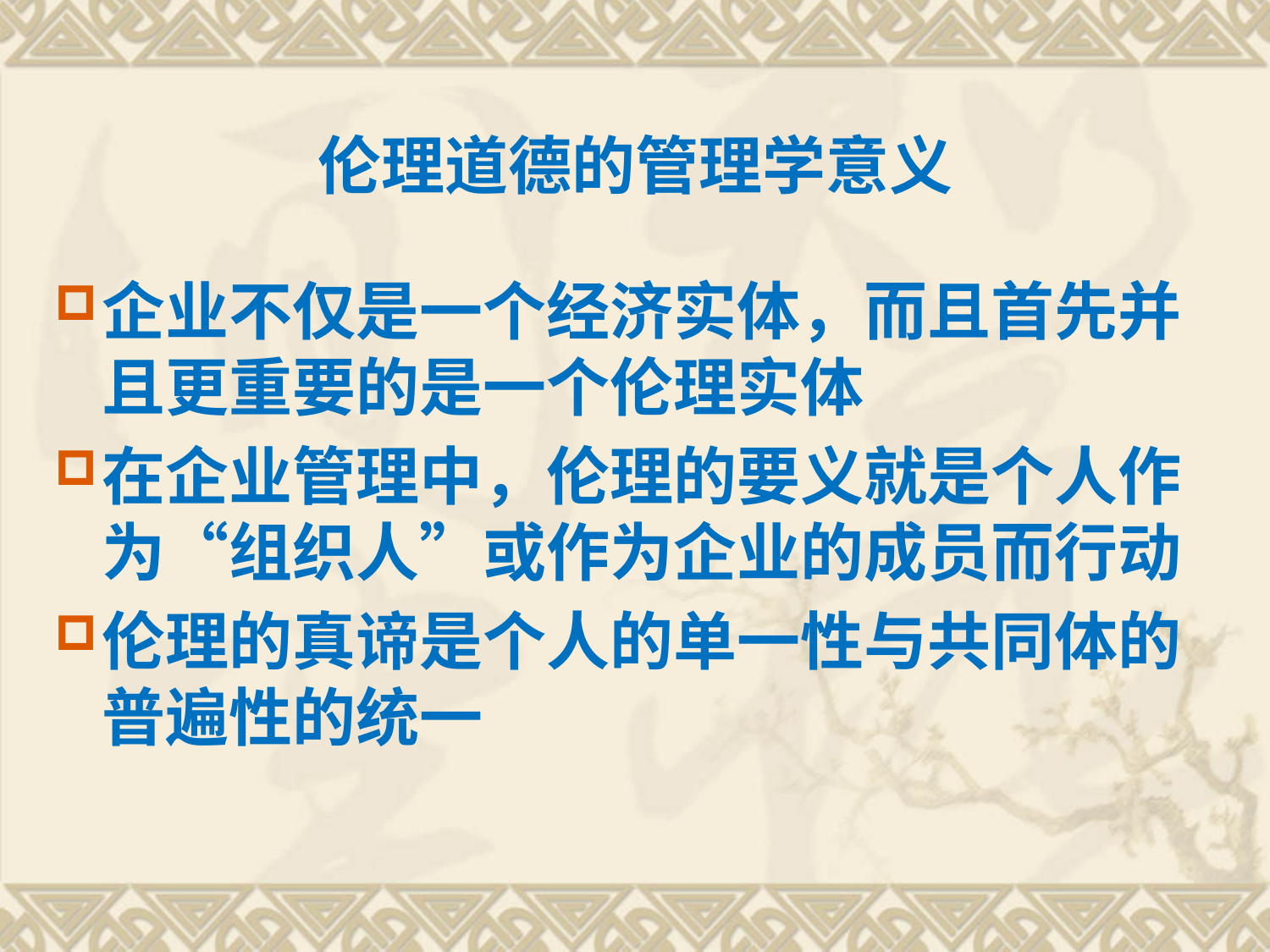

# 伦理道德的管理学意义
企业不仅是一个经济实体，而且首先并且更重要的是一个伦理实体
在企业管理中，伦理的要义就是个人作为“组织人”或作为企业的成员而行动
伦理的真谛是个人的单一性与共同体的普遍性的统一